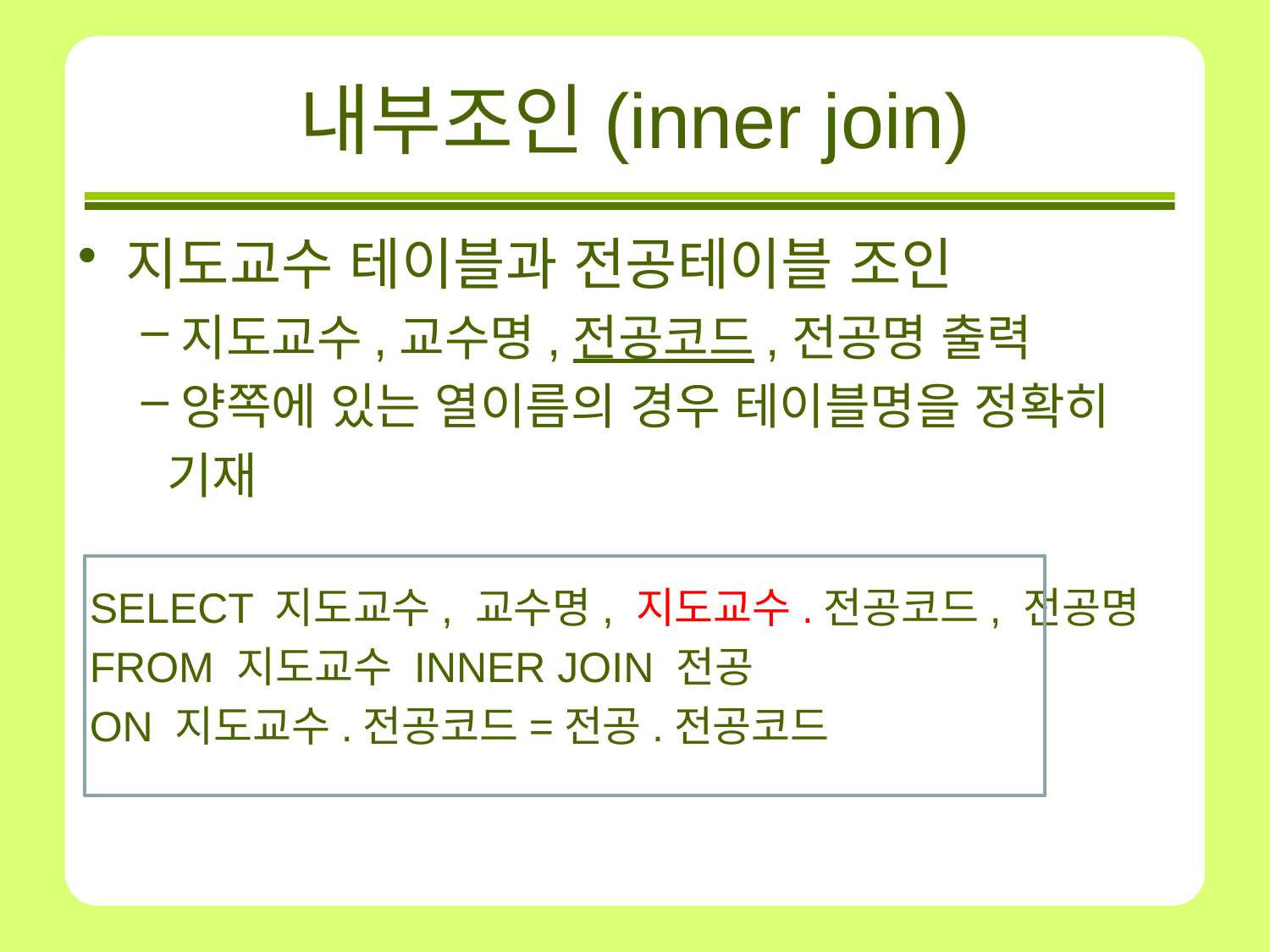

# 내부조인(inner join)
지도교수 테이블과 전공테이블 조인
지도교수,교수명,전공코드,전공명 출력
양쪽에 있는 열이름의 경우 테이블명을 정확히
 기재

 SELECT 지도교수, 교수명, 지도교수.전공코드, 전공명
 FROM 지도교수 INNER JOIN 전공
 ON 지도교수.전공코드=전공.전공코드